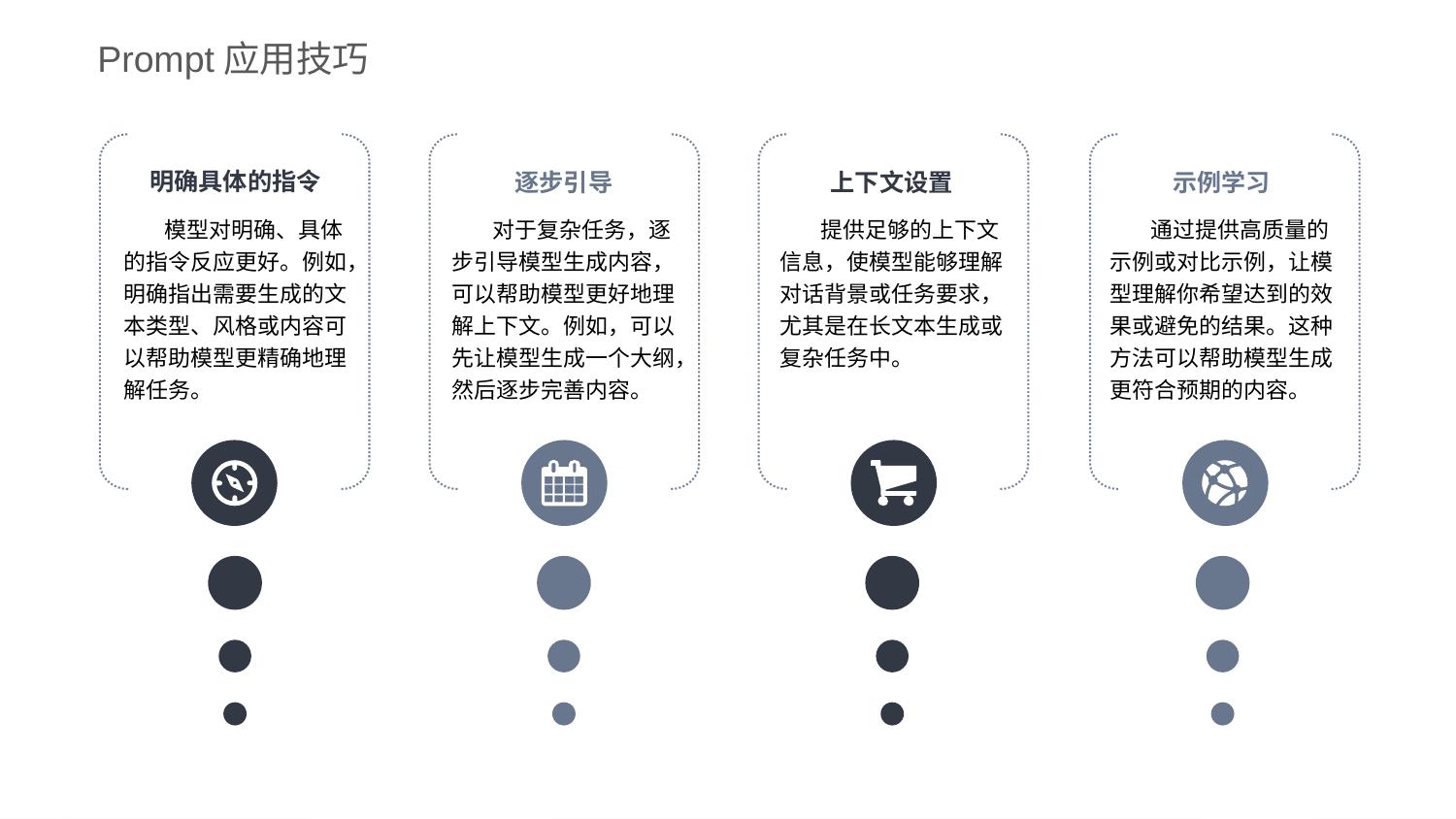

Prompt应用技巧

明确具体的指令
       模型对明确、具体的指令反应更好。例如，明确指出需要生成的文本类型、风格或内容可以帮助模型更精确地理解任务。
示例学习
       通过提供高质量的示例或对比示例，让模型理解你希望达到的效果或避免的结果。这种方法可以帮助模型生成更符合预期的内容。
逐步引导
       对于复杂任务，逐步引导模型生成内容，可以帮助模型更好地理解上下文。例如，可以先让模型生成一个大纲，然后逐步完善内容。
上下文设置
       提供足够的上下文信息，使模型能够理解对话背景或任务要求，尤其是在长文本生成或复杂任务中。